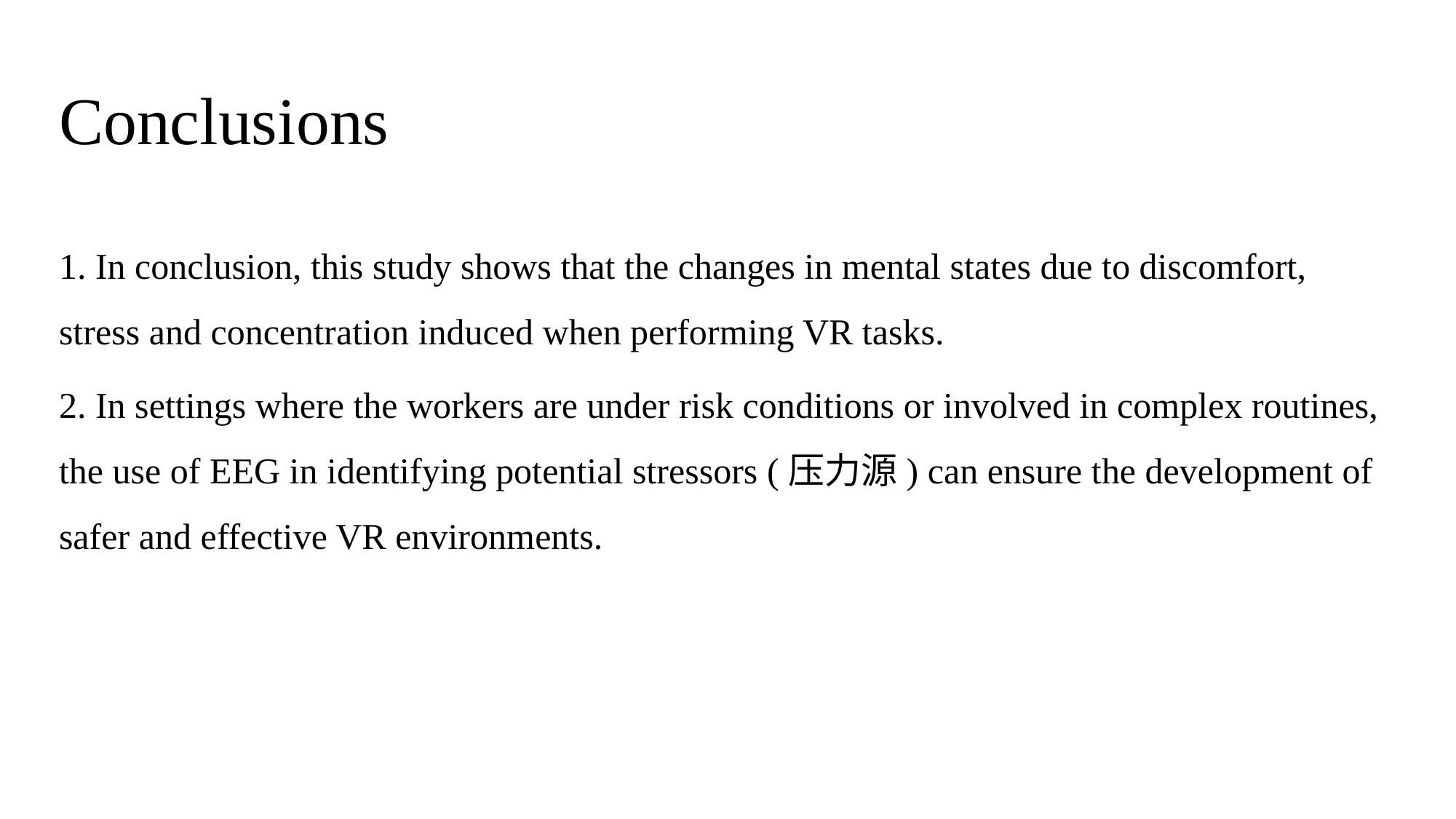

# Conclusions
1. In conclusion, this study shows that the changes in mental states due to discomfort, stress and concentration induced when performing VR tasks.
2. In settings where the workers are under risk conditions or involved in complex routines, the use of EEG in identifying potential stressors (压力源) can ensure the development of safer and effective VR environments.